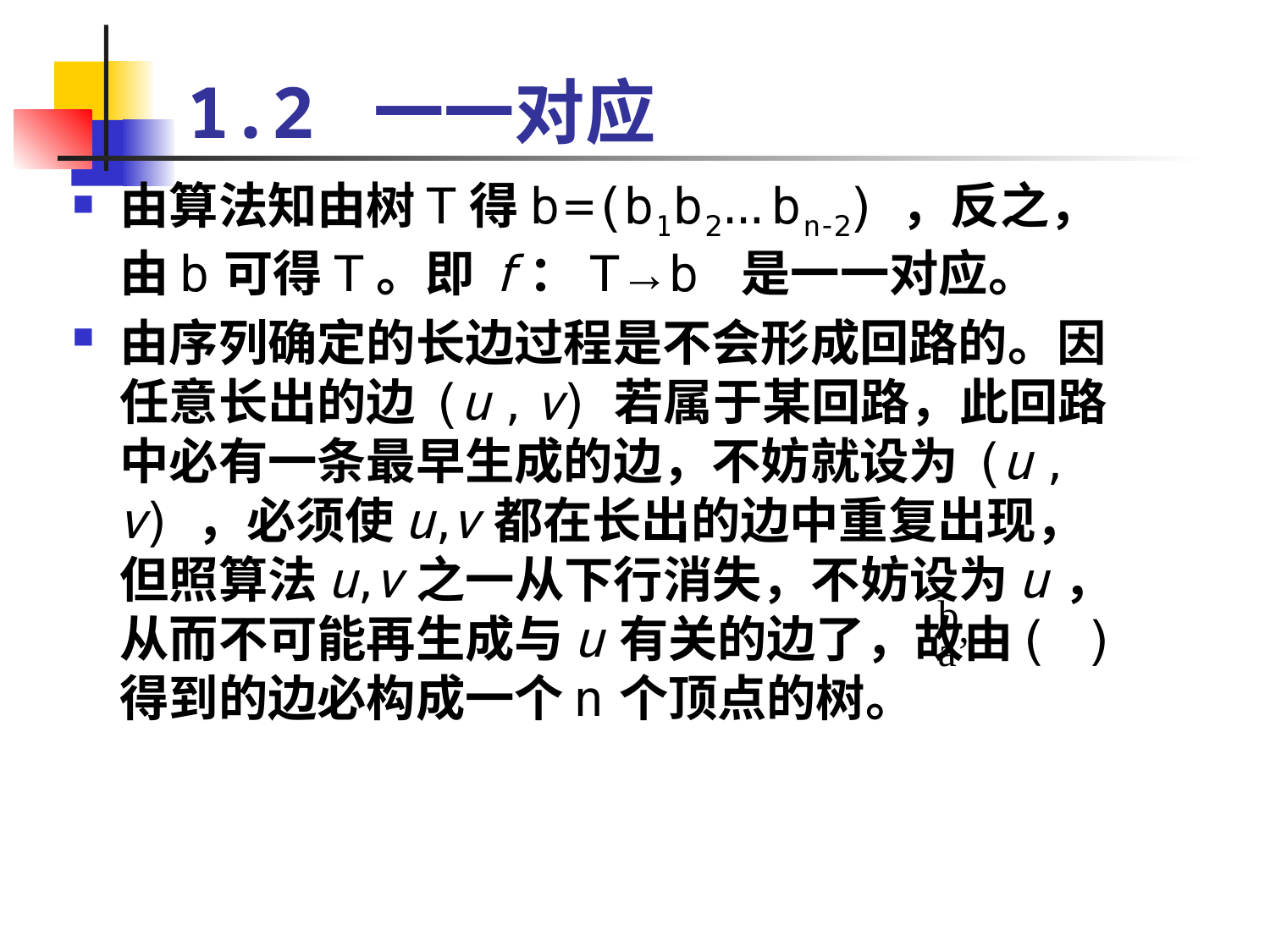

# 1.2 一一对应
由算法知由树T得b=(b1b2…bn-2) ，反之，由b可得T。即 f：T→b  是一一对应。
由序列确定的长边过程是不会形成回路的。因任意长出的边 (u , v) 若属于某回路，此回路中必有一条最早生成的边，不妨就设为 (u , v) ，必须使u,v都在长出的边中重复出现，但照算法u,v之一从下行消失，不妨设为u，从而不可能再生成与u有关的边了，故由(   )得到的边必构成一个n个顶点的树。
b
a’